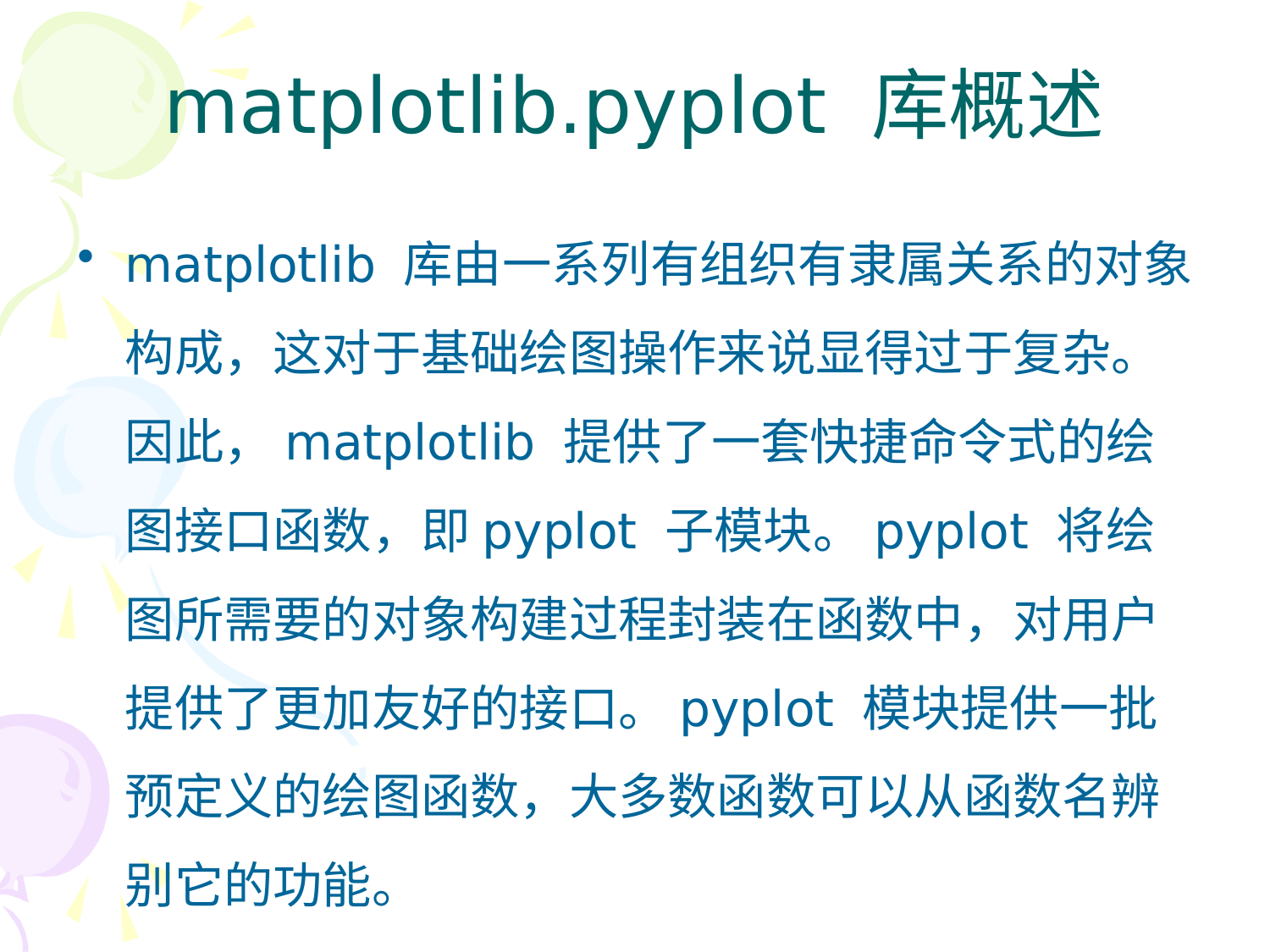

# matplotlib.pyplot 库概述
matplotlib 库由一系列有组织有隶属关系的对象构成，这对于基础绘图操作来说显得过于复杂。因此，matplotlib 提供了一套快捷命令式的绘图接口函数，即pyplot 子模块。pyplot 将绘图所需要的对象构建过程封装在函数中，对用户提供了更加友好的接口。pyplot 模块提供一批预定义的绘图函数，大多数函数可以从函数名辨别它的功能。